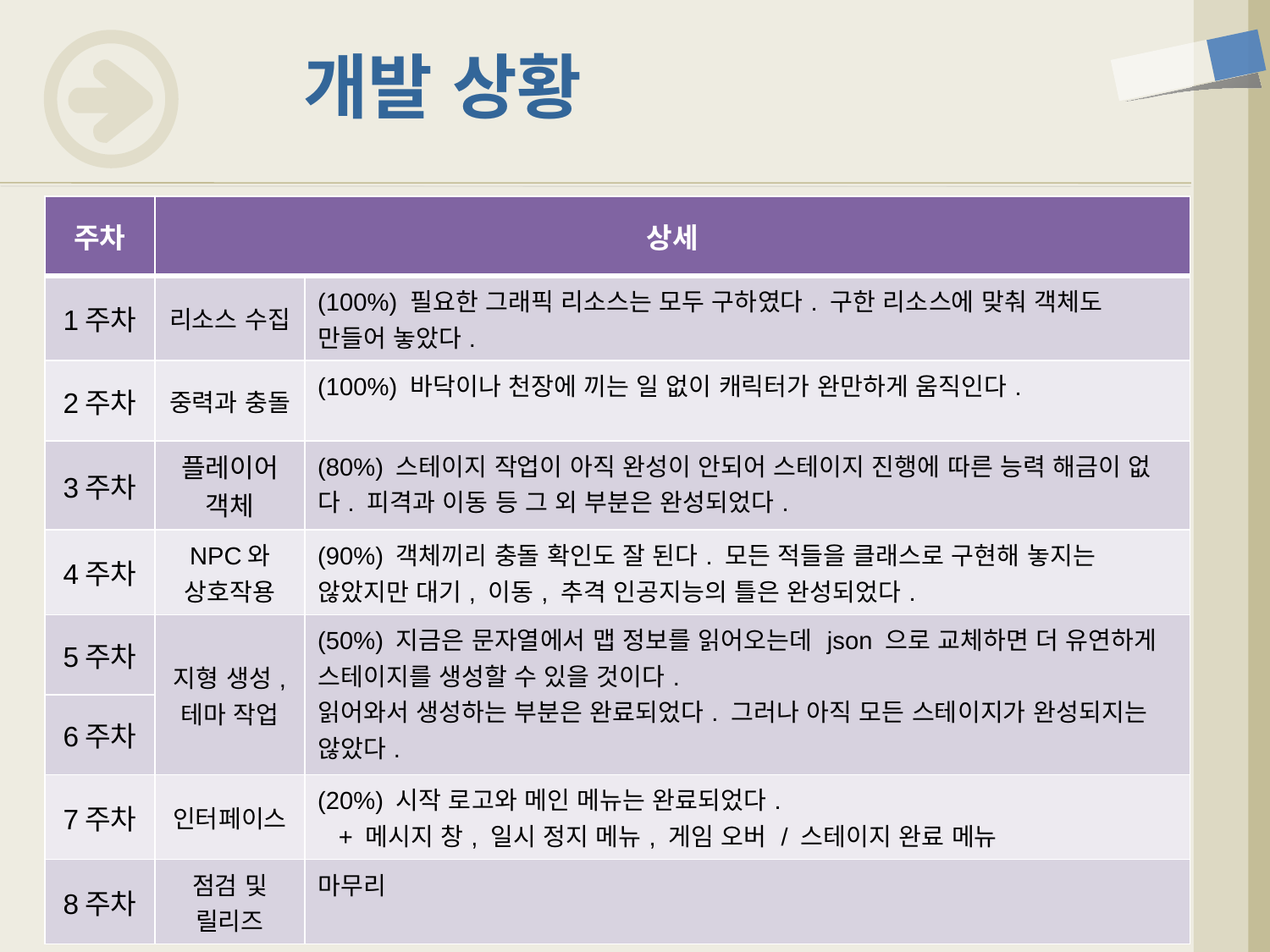

# 개발 상황
| 주차 | 상세 |  |
| --- | --- | --- |
| 1주차 | 리소스 수집 | (100%) 필요한 그래픽 리소스는 모두 구하였다. 구한 리소스에 맞춰 객체도 만들어 놓았다. |
| 2주차 | 중력과 충돌 | (100%) 바닥이나 천장에 끼는 일 없이 캐릭터가 완만하게 움직인다. |
| 3주차 | 플레이어 객체 | (80%) 스테이지 작업이 아직 완성이 안되어 스테이지 진행에 따른 능력 해금이 없다. 피격과 이동 등 그 외 부분은 완성되었다. |
| 4주차 | NPC와 상호작용 | (90%) 객체끼리 충돌 확인도 잘 된다. 모든 적들을 클래스로 구현해 놓지는 않았지만 대기, 이동, 추격 인공지능의 틀은 완성되었다. |
| 5주차 | 지형 생성, 테마 작업 | (50%) 지금은 문자열에서 맵 정보를 읽어오는데 json 으로 교체하면 더 유연하게 스테이지를 생성할 수 있을 것이다. 읽어와서 생성하는 부분은 완료되었다. 그러나 아직 모든 스테이지가 완성되지는 않았다. |
| 6주차 |  |  |
| 7주차 | 인터페이스 | (20%) 시작 로고와 메인 메뉴는 완료되었다. + 메시지 창, 일시 정지 메뉴, 게임 오버 / 스테이지 완료 메뉴 |
| 8주차 | 점검 및 릴리즈 | 마무리 |

4